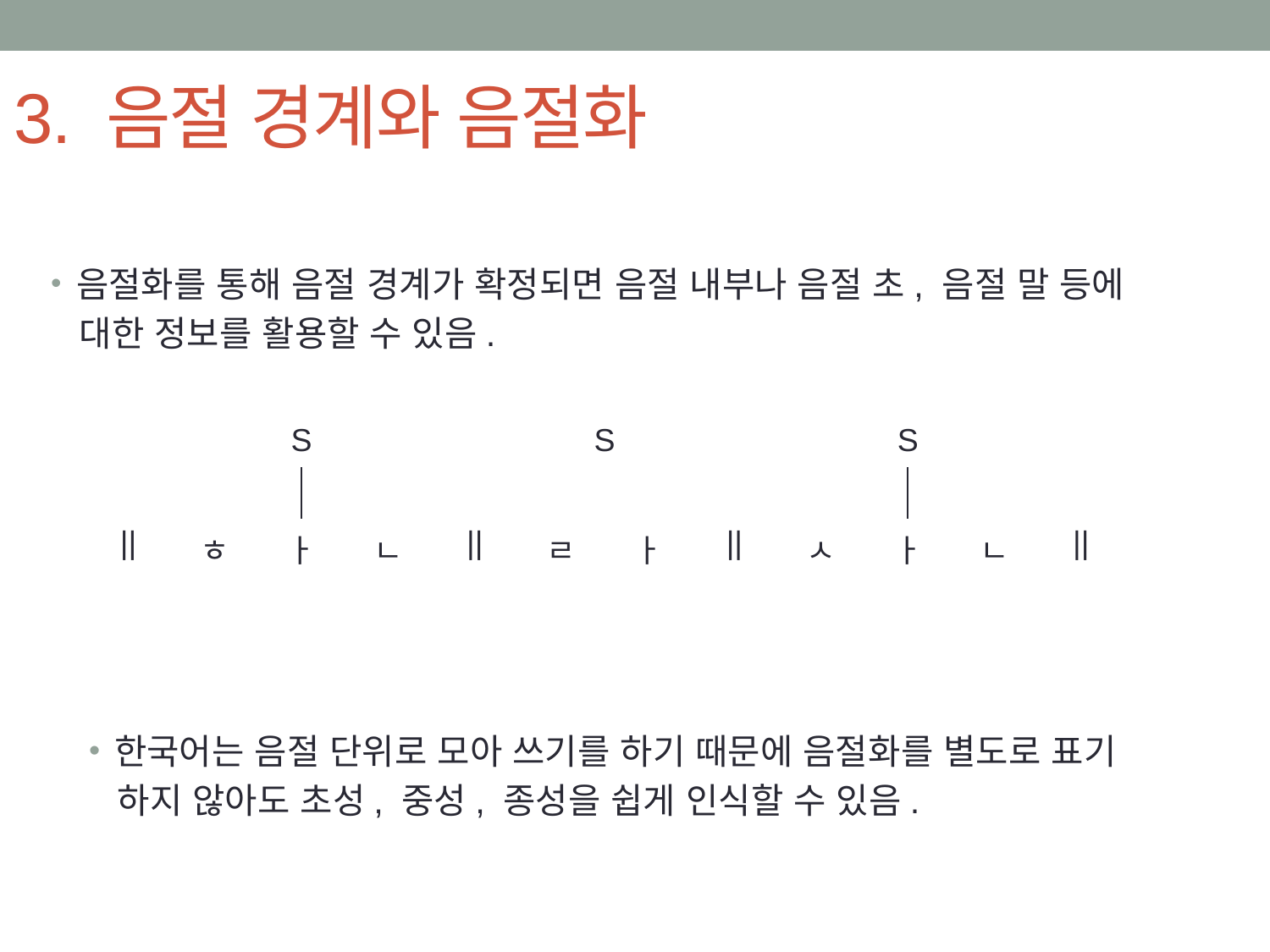

# 3. 음절 경계와 음절화

음절화를 통해 음절 경계가 확정되면 음절 내부나 음절 초, 음절 말 등에
  대한 정보를 활용할 수 있음.

한국어는 음절 단위로 모아 쓰기를 하기 때문에 음절화를 별도로 표기
  하지 않아도 초성, 중성, 종성을 쉽게 인식할 수 있음.
|  |  |  | S |  |  |  |  | S |  |  |  |  |  |  | S |  |  |  |  |
| --- | --- | --- | --- | --- | --- | --- | --- | --- | --- | --- | --- | --- | --- | --- | --- | --- | --- | --- | --- |
|  |  |  |  |  |  |  |  |  |  |  |  |  |  |  |  |  |  |  |  |
| || | ㅎ |  | ㅏ |  | ㄴ |  | || | ㄹ |  | ㅏ |  | || | ㅅ |  | ㅏ |  | ㄴ |  | || |